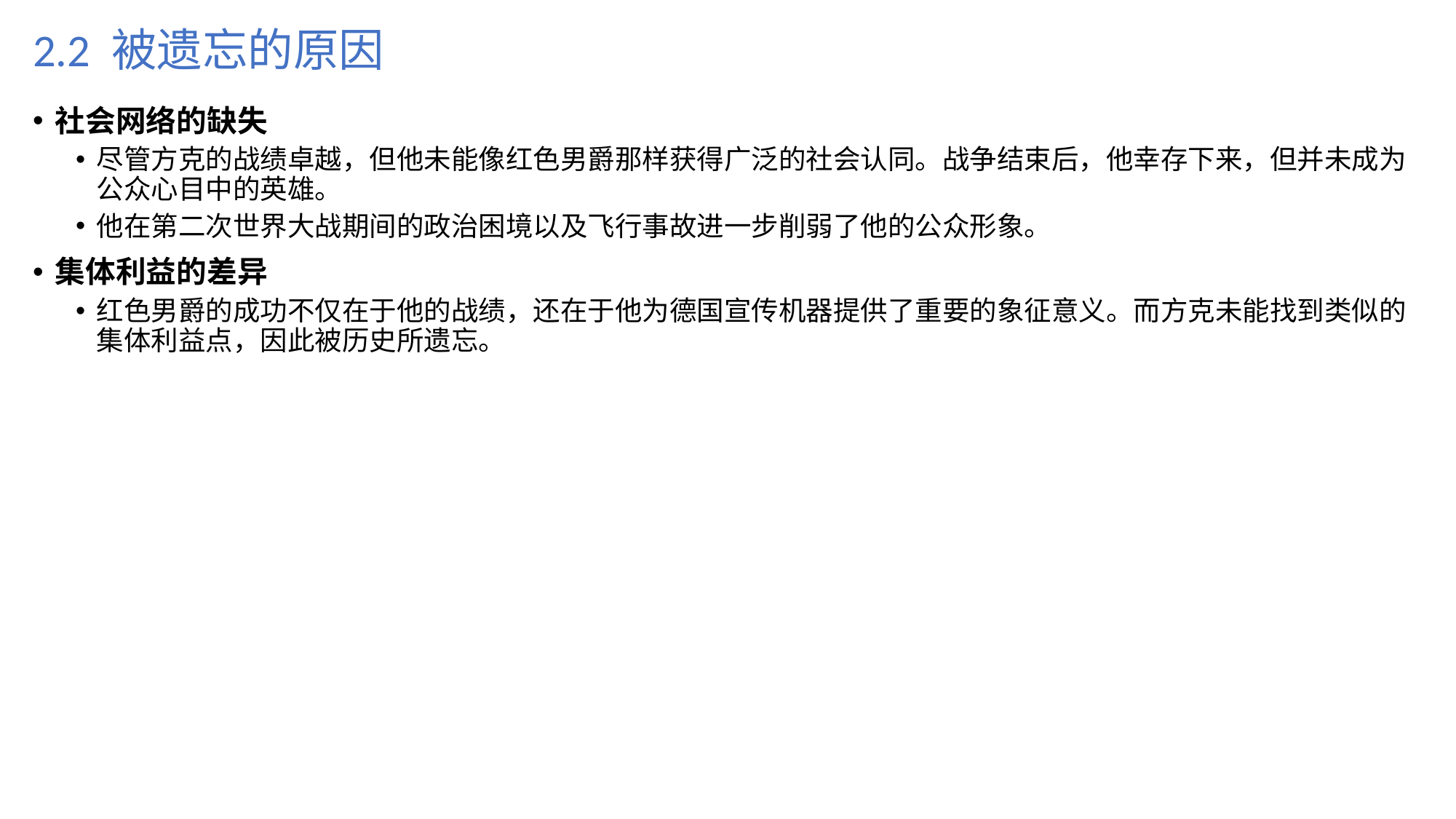

# 2.2 被遗忘的原因
社会网络的缺失
尽管方克的战绩卓越，但他未能像红色男爵那样获得广泛的社会认同。战争结束后，他幸存下来，但并未成为公众心目中的英雄。
他在第二次世界大战期间的政治困境以及飞行事故进一步削弱了他的公众形象。
集体利益的差异
红色男爵的成功不仅在于他的战绩，还在于他为德国宣传机器提供了重要的象征意义。而方克未能找到类似的集体利益点，因此被历史所遗忘。